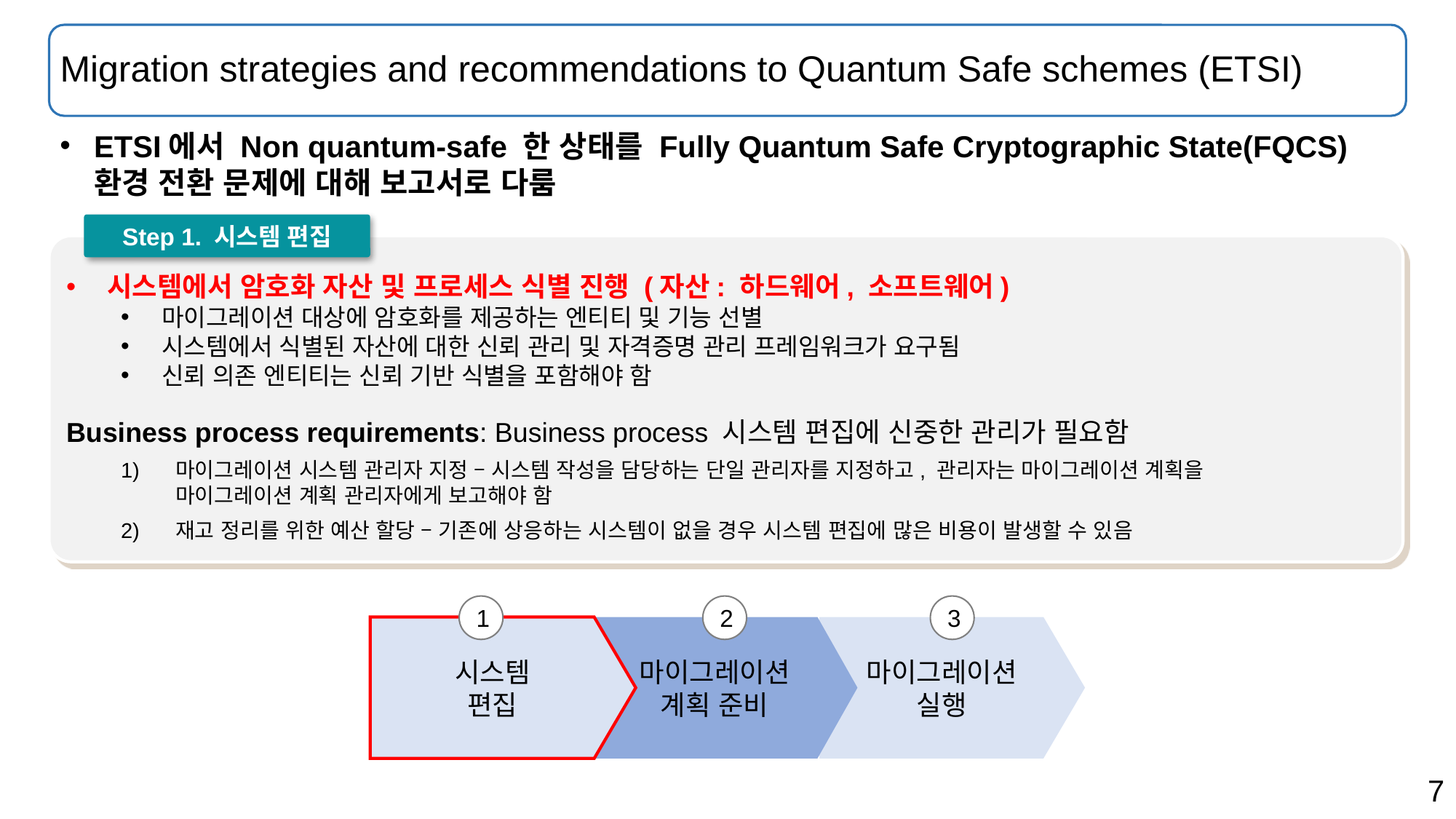

# Migration strategies and recommendations to Quantum Safe schemes (ETSI)
ETSI에서 Non quantum-safe 한 상태를 Fully Quantum Safe Cryptographic State(FQCS) 환경 전환 문제에 대해 보고서로 다룸
Step 1. 시스템 편집

시스템에서 암호화 자산 및 프로세스 식별 진행 (자산: 하드웨어, 소프트웨어)
마이그레이션 대상에 암호화를 제공하는 엔티티 및 기능 선별
시스템에서 식별된 자산에 대한 신뢰 관리 및 자격증명 관리 프레임워크가 요구됨
신뢰 의존 엔티티는 신뢰 기반 식별을 포함해야 함

Business process requirements: Business process 시스템 편집에 신중한 관리가 필요함

마이그레이션 시스템 관리자 지정 – 시스템 작성을 담당하는 단일 관리자를 지정하고, 관리자는 마이그레이션 계획을
마이그레이션 계획 관리자에게 보고해야 함

재고 정리를 위한 예산 할당 – 기존에 상응하는 시스템이 없을 경우 시스템 편집에 많은 비용이 발생할 수 있음
2
3
1
시스템
편집
마이그레이션
실행
마이그레이션
계획 준비